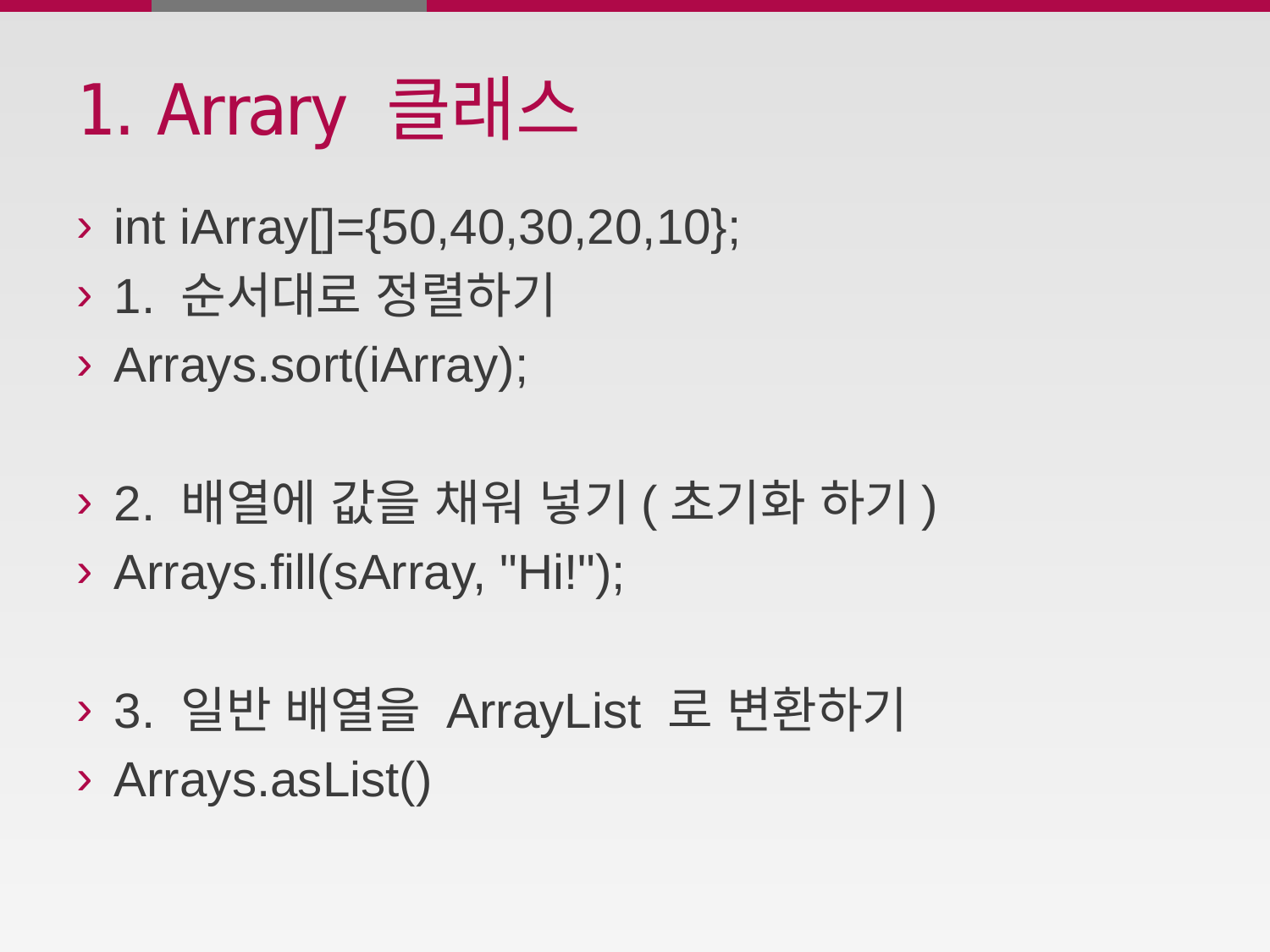

# 1. Arrary 클래스
int iArray[]={50,40,30,20,10};
1. 순서대로 정렬하기
Arrays.sort(iArray);

2. 배열에 값을 채워 넣기(초기화 하기)
Arrays.fill(sArray, "Hi!");

3. 일반 배열을 ArrayList 로 변환하기
Arrays.asList()